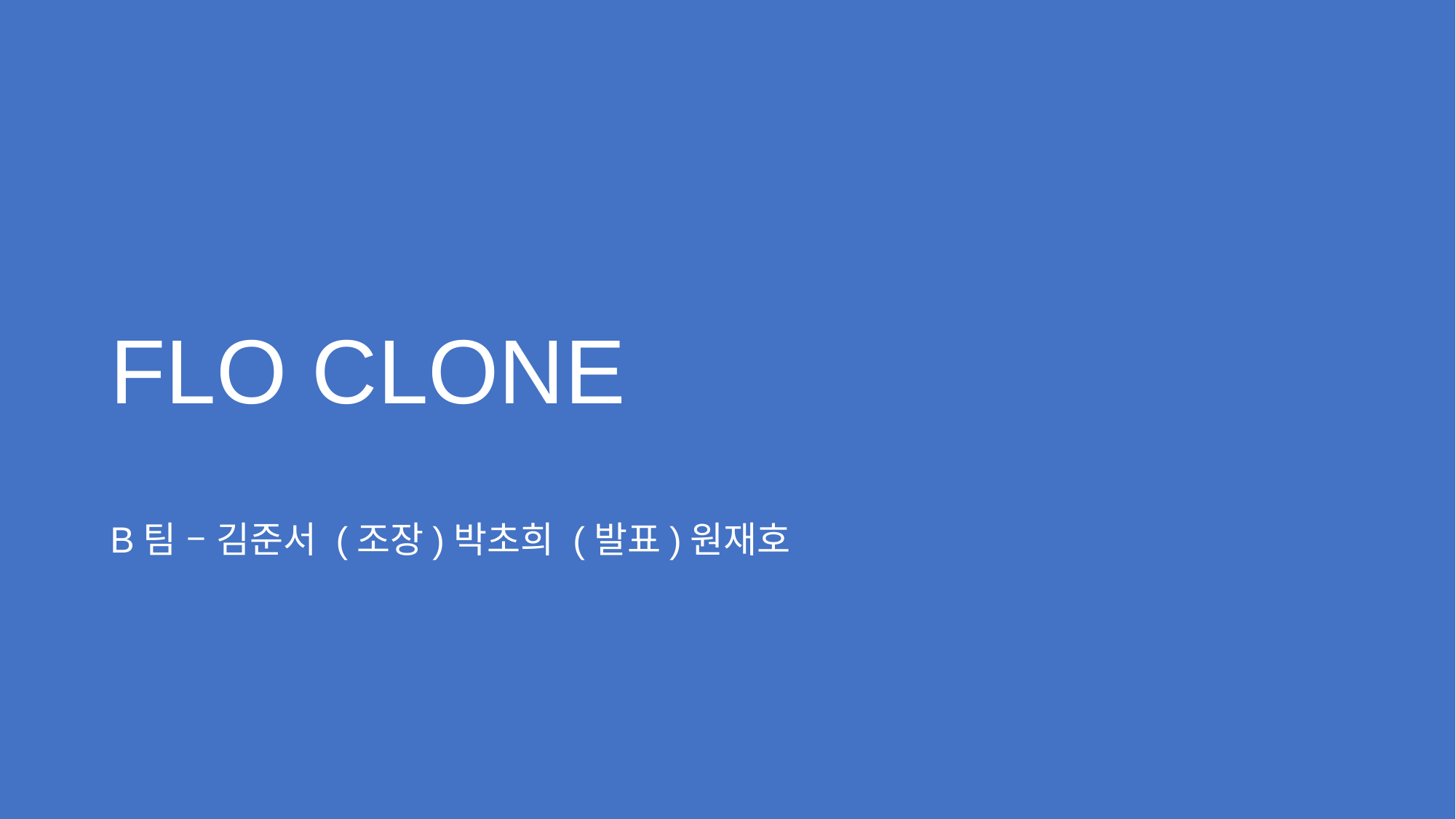

# FLO CLONE
B팀 – 김준서 (조장)박초희 (발표)원재호